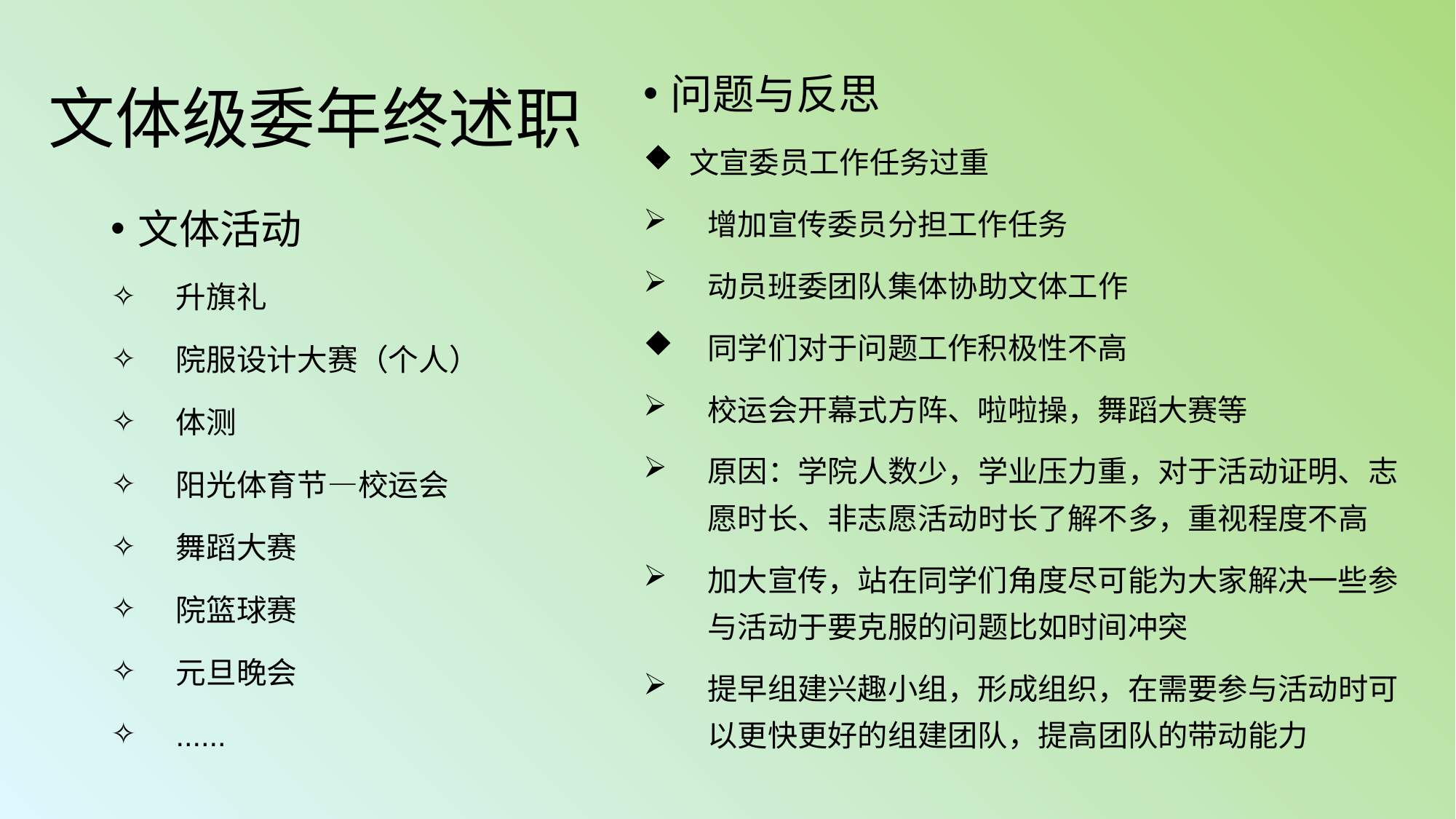

# 文体级委年终述职
问题与反思
文宣委员工作任务过重
增加宣传委员分担工作任务
动员班委团队集体协助文体工作
同学们对于问题工作积极性不高
校运会开幕式方阵、啦啦操，舞蹈大赛等
原因：学院人数少，学业压力重，对于活动证明、志愿时长、非志愿活动时长了解不多，重视程度不高
加大宣传，站在同学们角度尽可能为大家解决一些参与活动于要克服的问题比如时间冲突
提早组建兴趣小组，形成组织，在需要参与活动时可以更快更好的组建团队，提高团队的带动能力
文体活动
升旗礼
院服设计大赛（个人）
体测
阳光体育节—校运会
舞蹈大赛
院篮球赛
元旦晚会
......